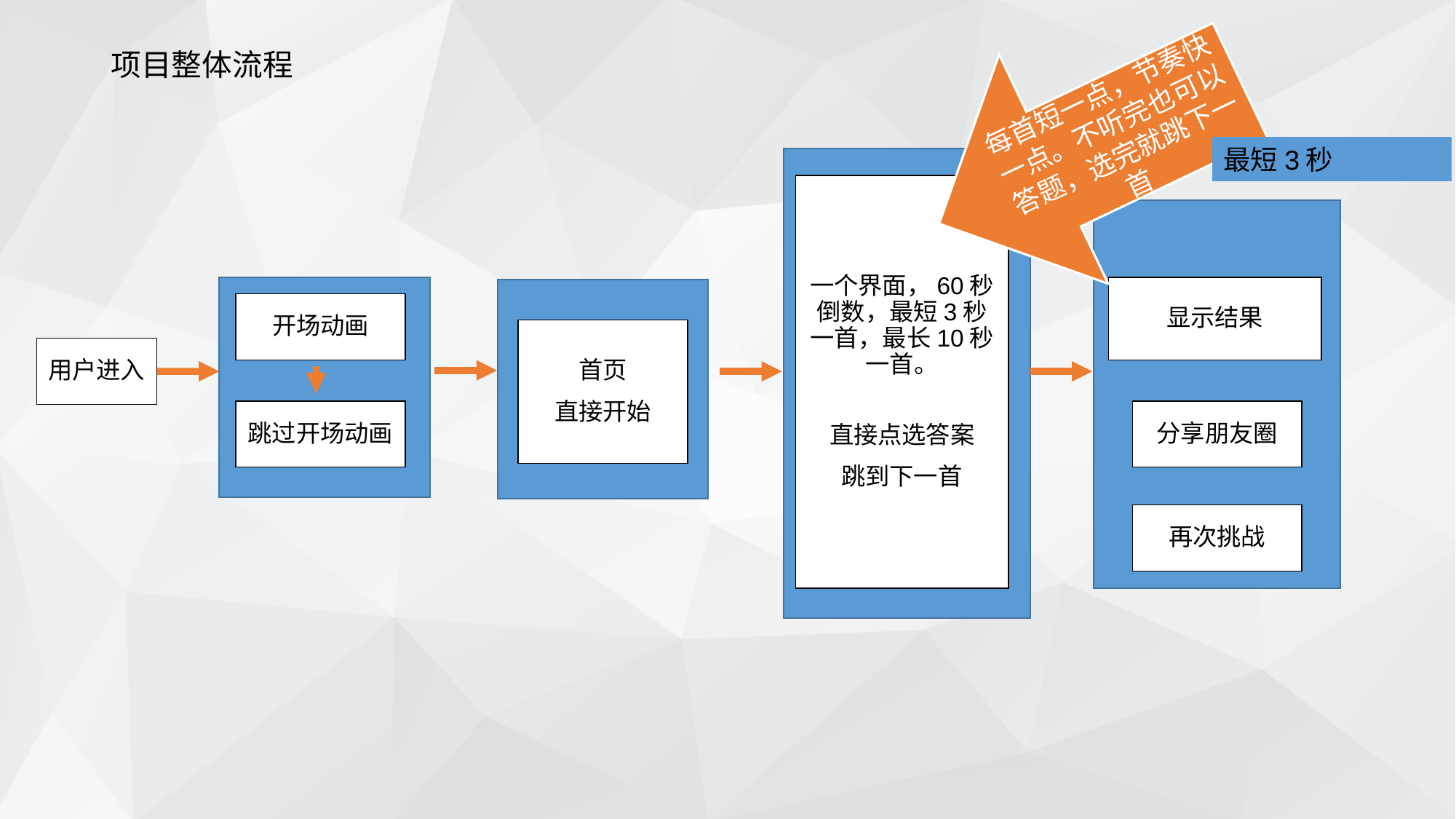

每首短一点，节奏快一点。不听完也可以答题，选完就跳下一首
# 项目整体流程
最短3秒

一个界面，60秒倒数，最短3秒一首，最长10秒一首。
直接点选答案
跳到下一首

显示结果

开场动画
首页
直接开始
用户进入
跳过开场动画
分享朋友圈
再次挑战